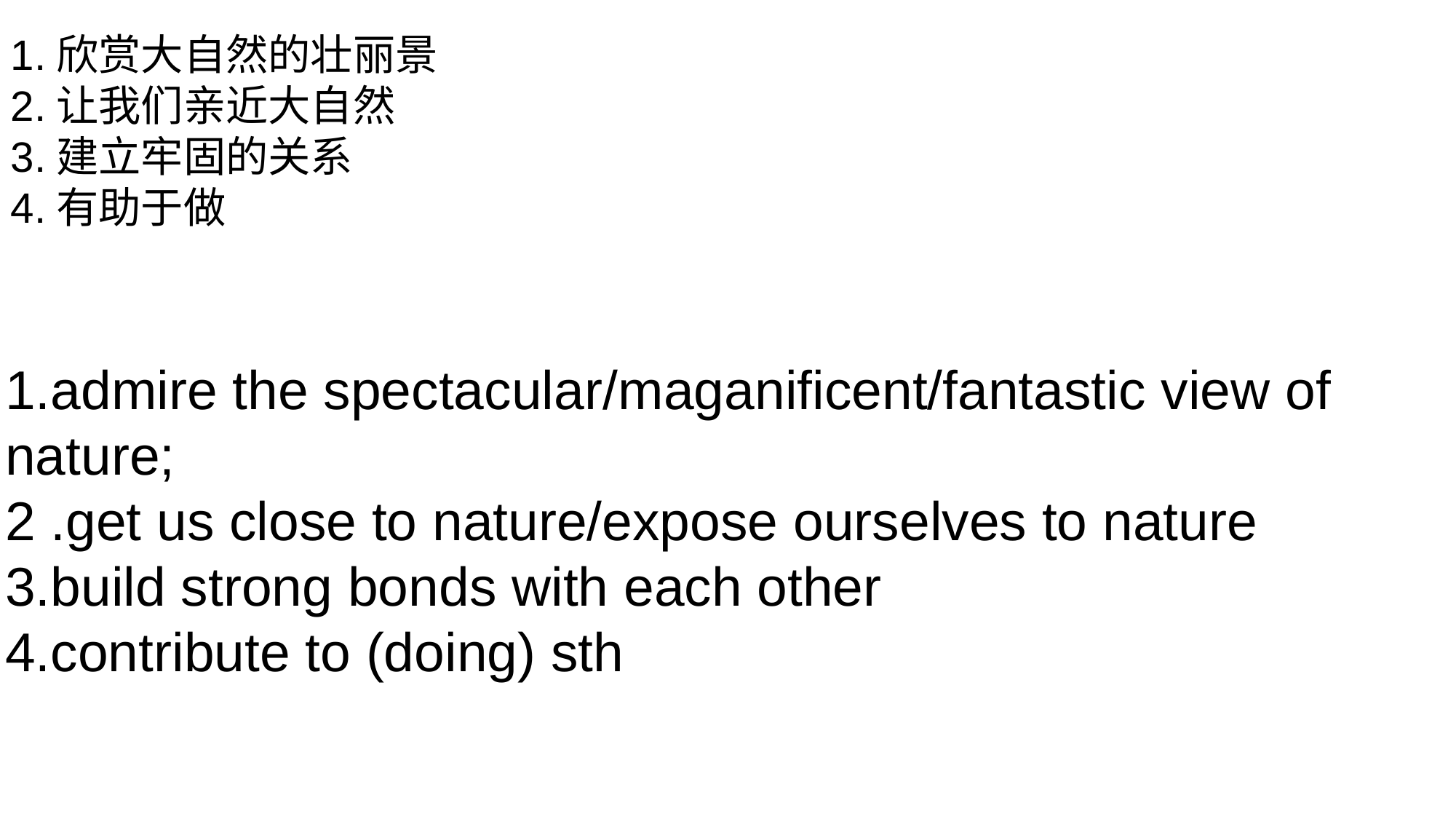

1.欣赏大自然的壮丽景
2.让我们亲近大自然
3.建立牢固的关系
4.有助于做

1.admire the spectacular/maganificent/fantastic view of nature;
2 .get us close to nature/expose ourselves to nature
3.build strong bonds with each other
4.contribute to (doing) sth